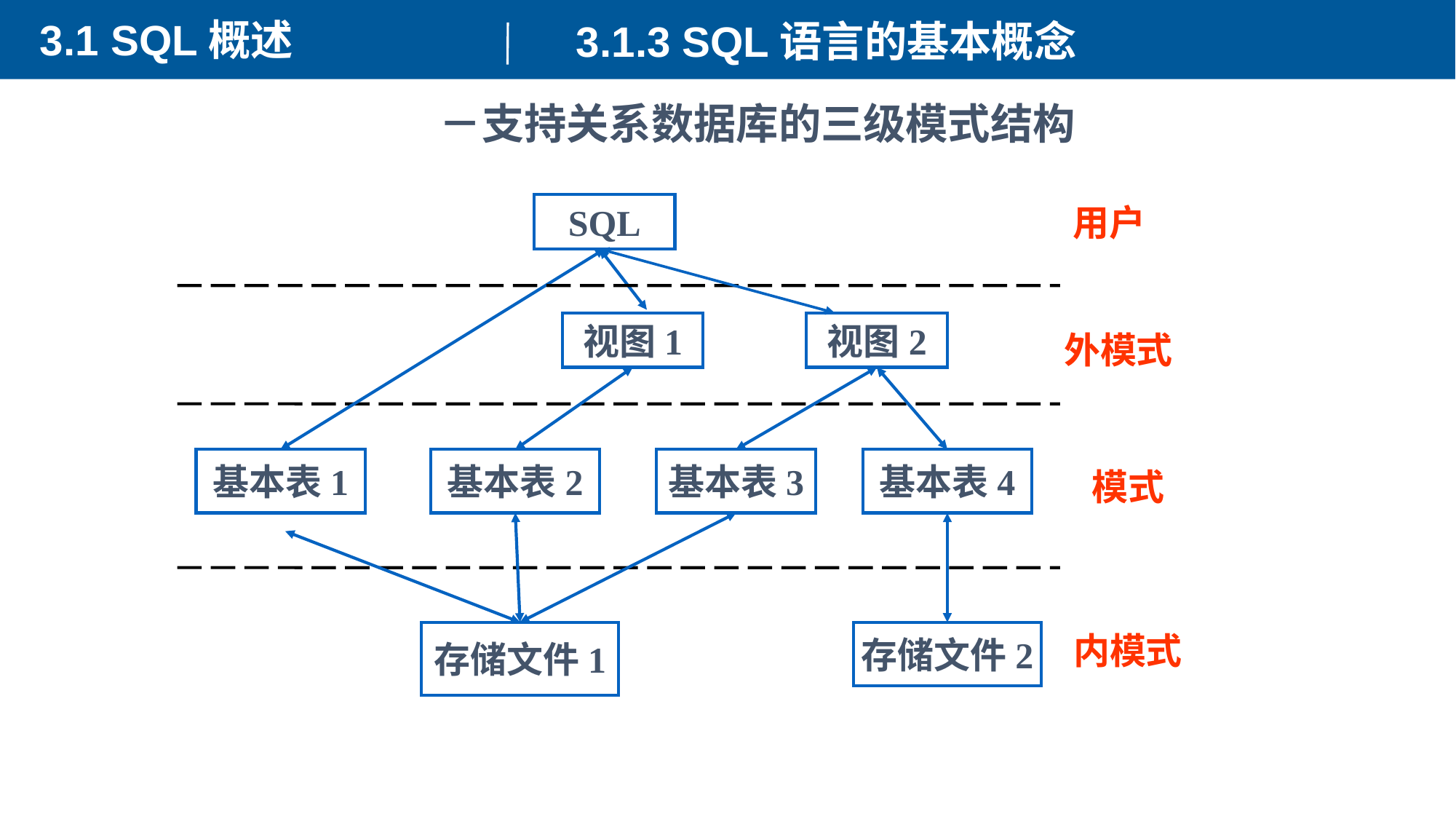

3.1 SQL概述
3.1.3 SQL语言的基本概念
－支持关系数据库的三级模式结构
SQL
用户

视图1
视图2
外模式

基本表1
基本表2

基本表3

基本表4

模式

存储文件1
存储文件2
内模式